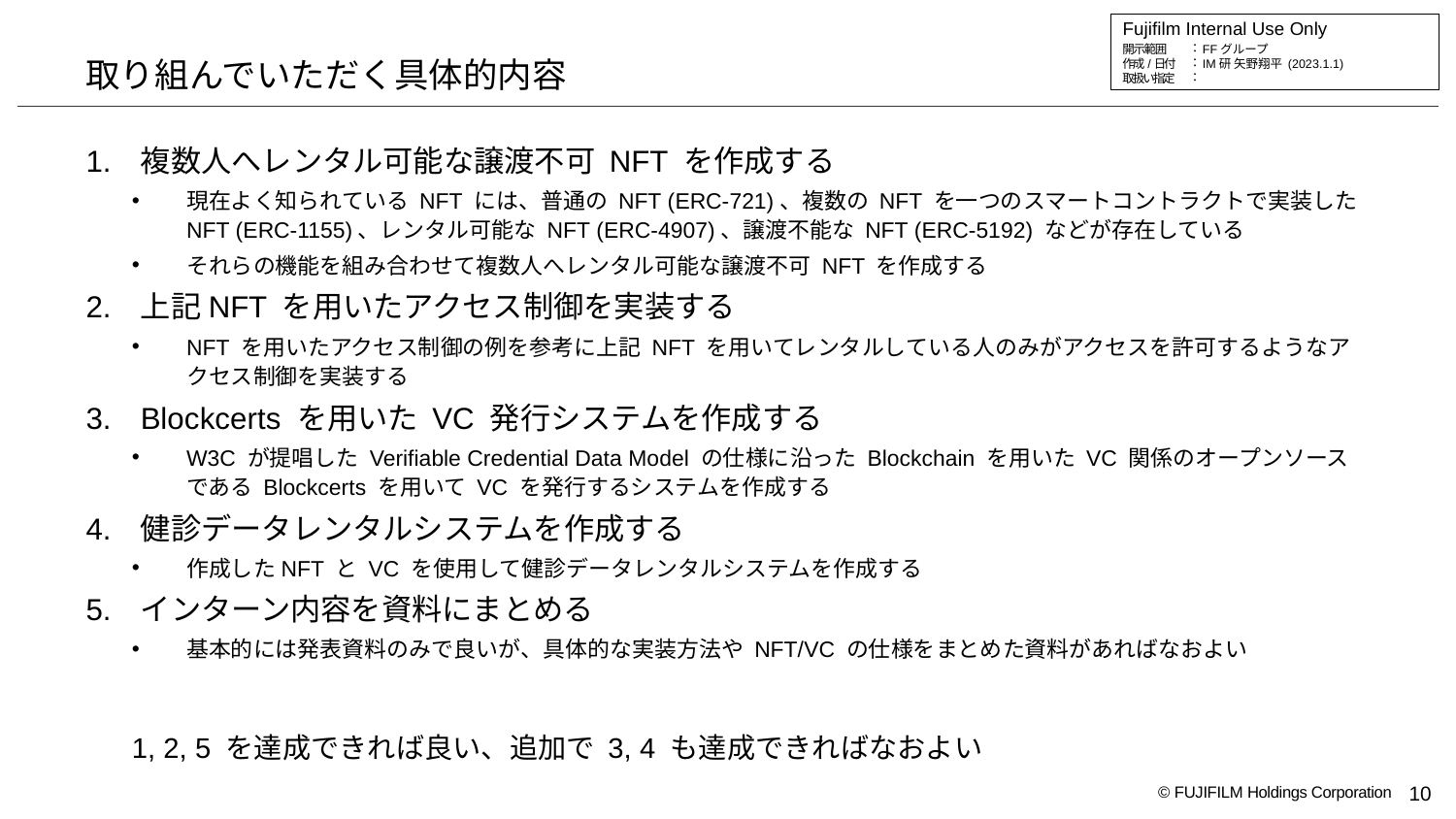

# 取り組んでいただく具体的内容
複数人へレンタル可能な譲渡不可 NFT を作成する
現在よく知られている NFT には、普通の NFT (ERC-721)、複数の NFT を一つのスマートコントラクトで実装した NFT (ERC-1155)、レンタル可能な NFT (ERC-4907)、譲渡不能な NFT (ERC-5192) などが存在している
それらの機能を組み合わせて複数人へレンタル可能な譲渡不可 NFT を作成する
上記NFT を用いたアクセス制御を実装する
NFT を用いたアクセス制御の例を参考に上記 NFT を用いてレンタルしている人のみがアクセスを許可するようなアクセス制御を実装する
Blockcerts を用いた VC 発行システムを作成する
W3C が提唱した Verifiable Credential Data Model の仕様に沿った Blockchain を用いた VC 関係のオープンソースである Blockcerts を用いて VC を発行するシステムを作成する
健診データレンタルシステムを作成する
作成したNFT と VC を使用して健診データレンタルシステムを作成する
インターン内容を資料にまとめる
基本的には発表資料のみで良いが、具体的な実装方法や NFT/VC の仕様をまとめた資料があればなおよい

1, 2, 5 を達成できれば良い、追加で 3, 4 も達成できればなおよい
10